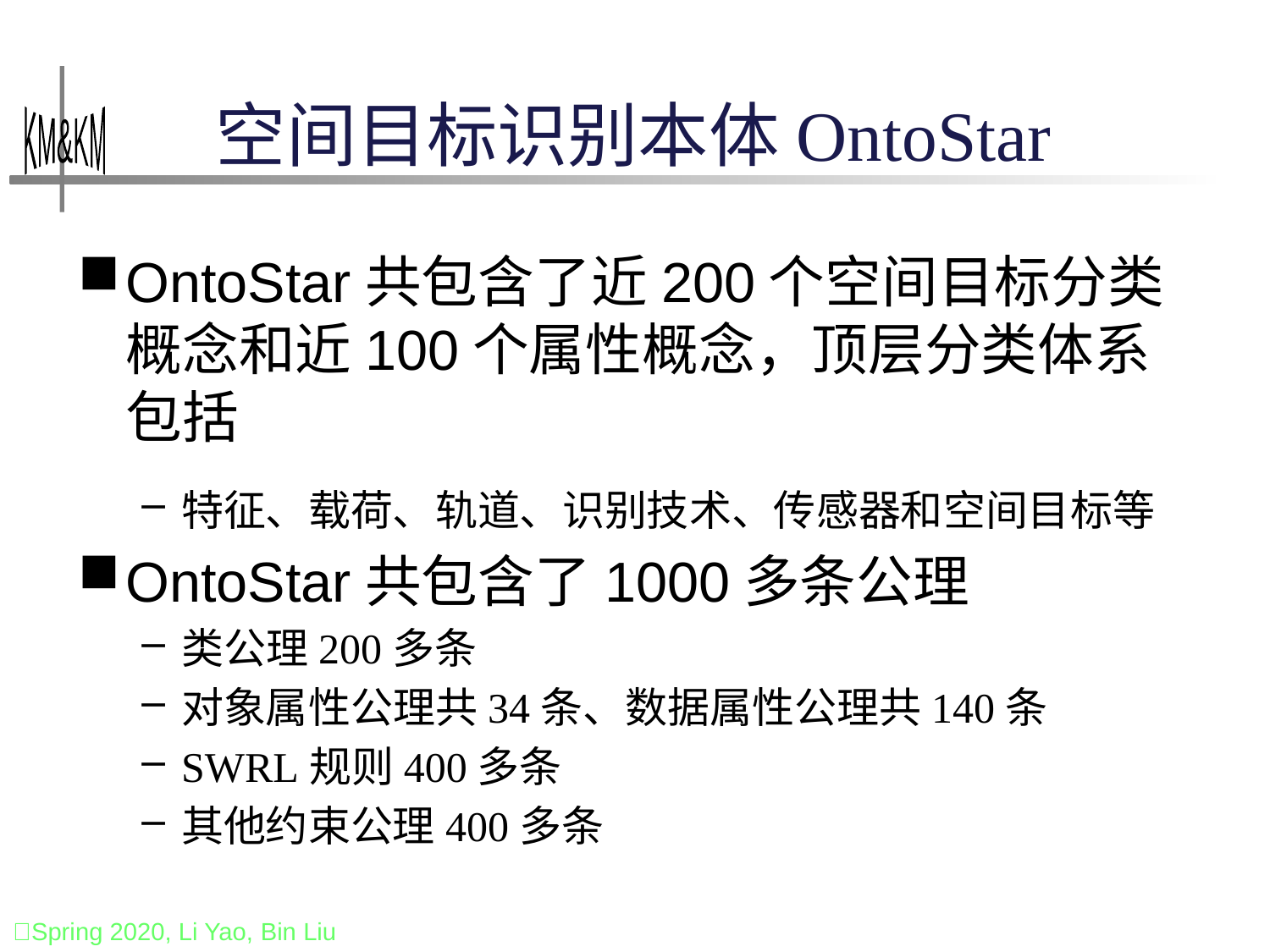

# 空间目标识别本体OntoStar
OntoStar共包含了近200个空间目标分类概念和近100个属性概念，顶层分类体系包括
特征、载荷、轨道、识别技术、传感器和空间目标等
OntoStar共包含了1000多条公理
类公理200多条
对象属性公理共34条、数据属性公理共140条
SWRL规则400多条
其他约束公理400多条